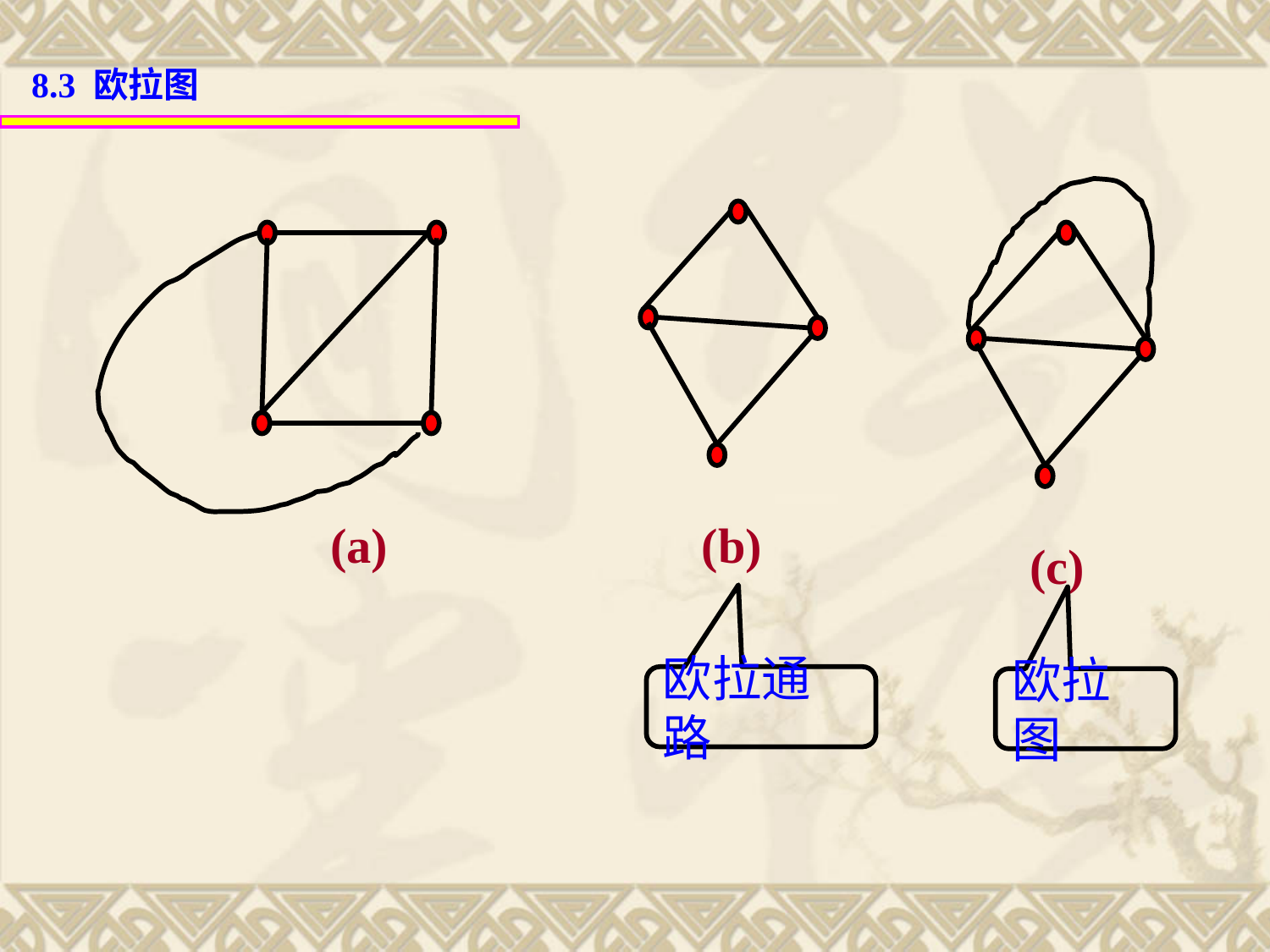

8.3 欧拉图

(a)
(b)
(c)
欧拉通路
欧拉图